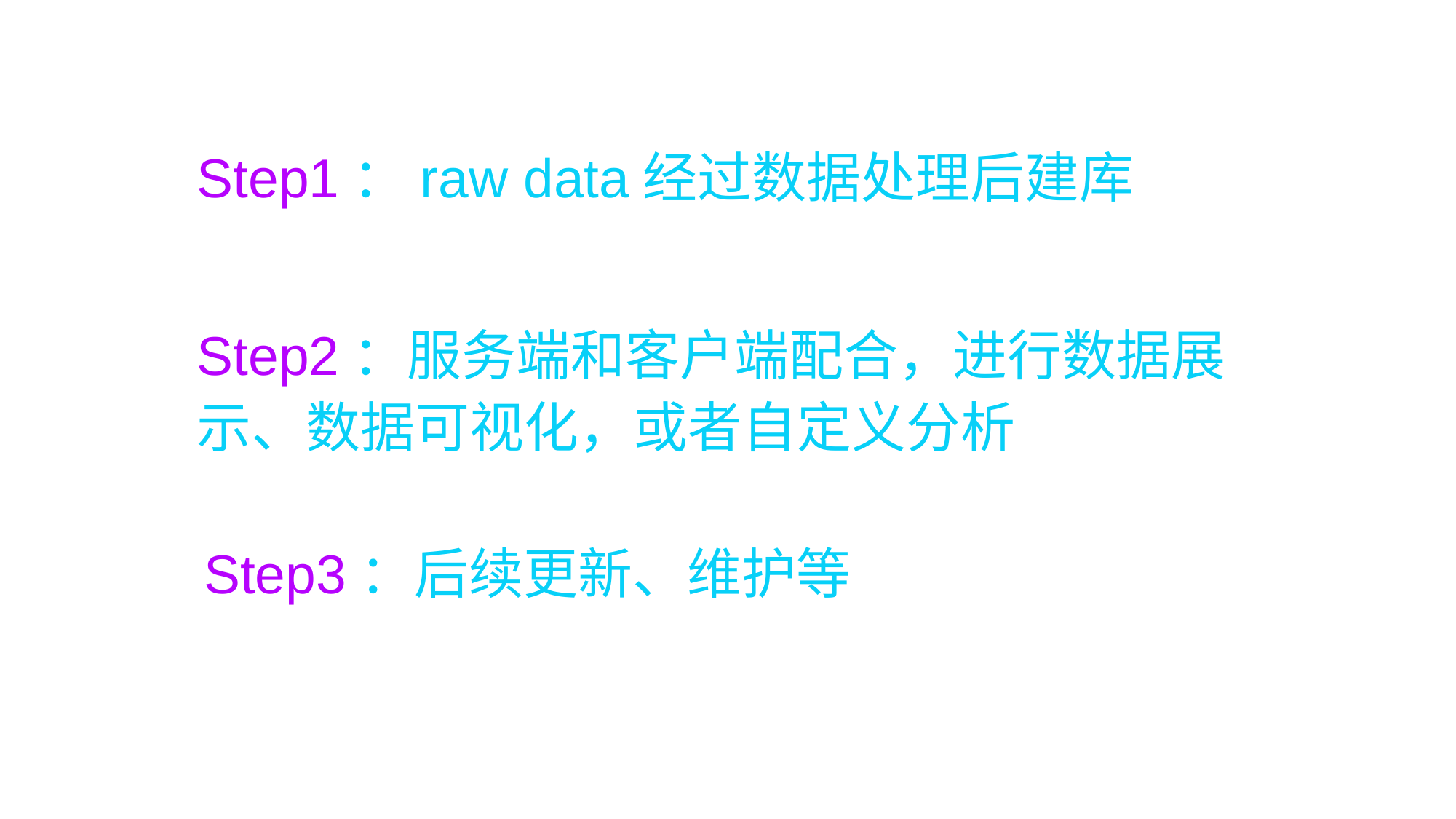

# Step1：raw data经过数据处理后建库
Step2：服务端和客户端配合，进行数据展示、数据可视化，或者自定义分析
Step3：后续更新、维护等